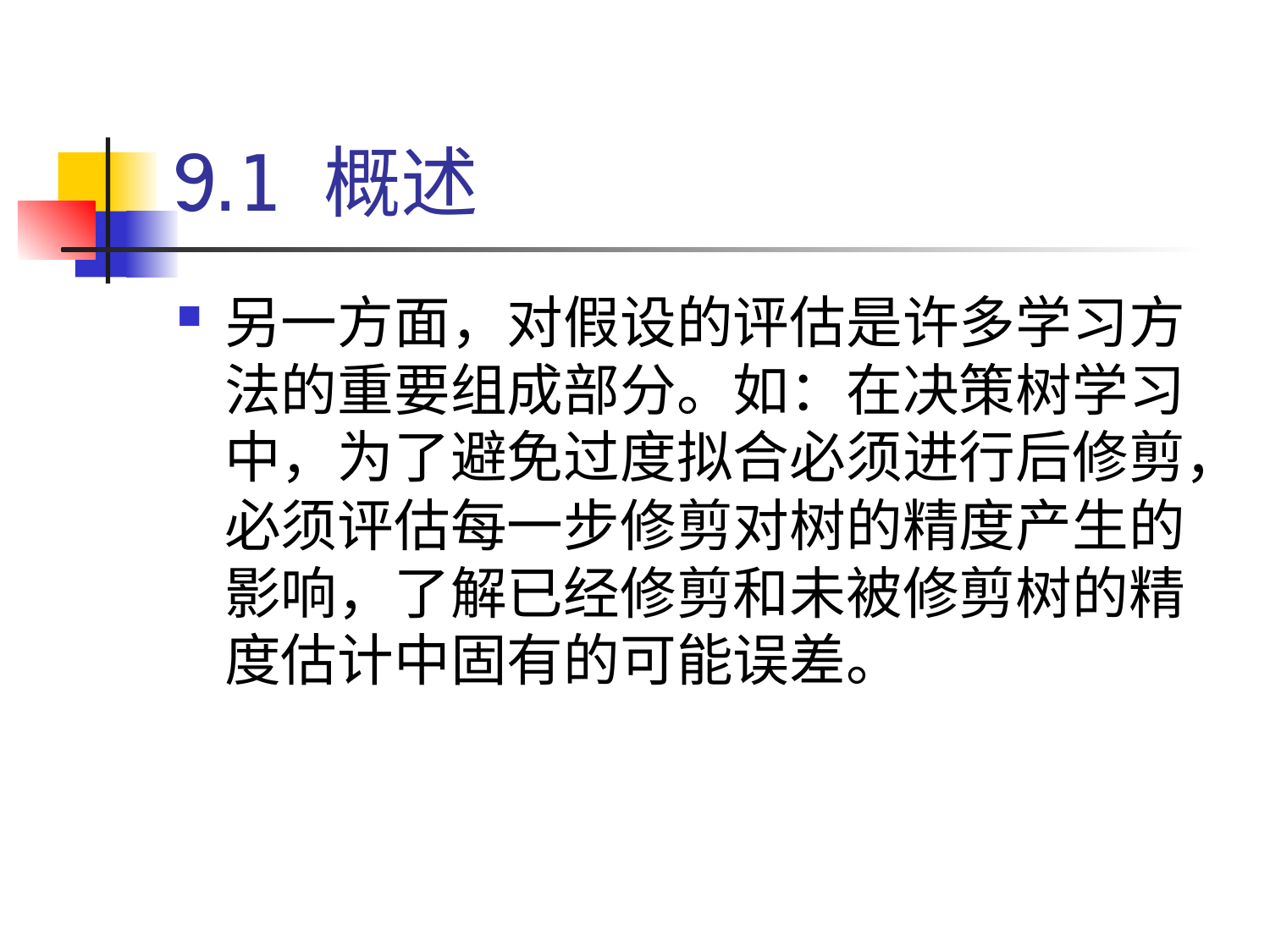

# 9.1 概述
另一方面，对假设的评估是许多学习方法的重要组成部分。如：在决策树学习中，为了避免过度拟合必须进行后修剪，必须评估每一步修剪对树的精度产生的影响，了解已经修剪和未被修剪树的精度估计中固有的可能误差。